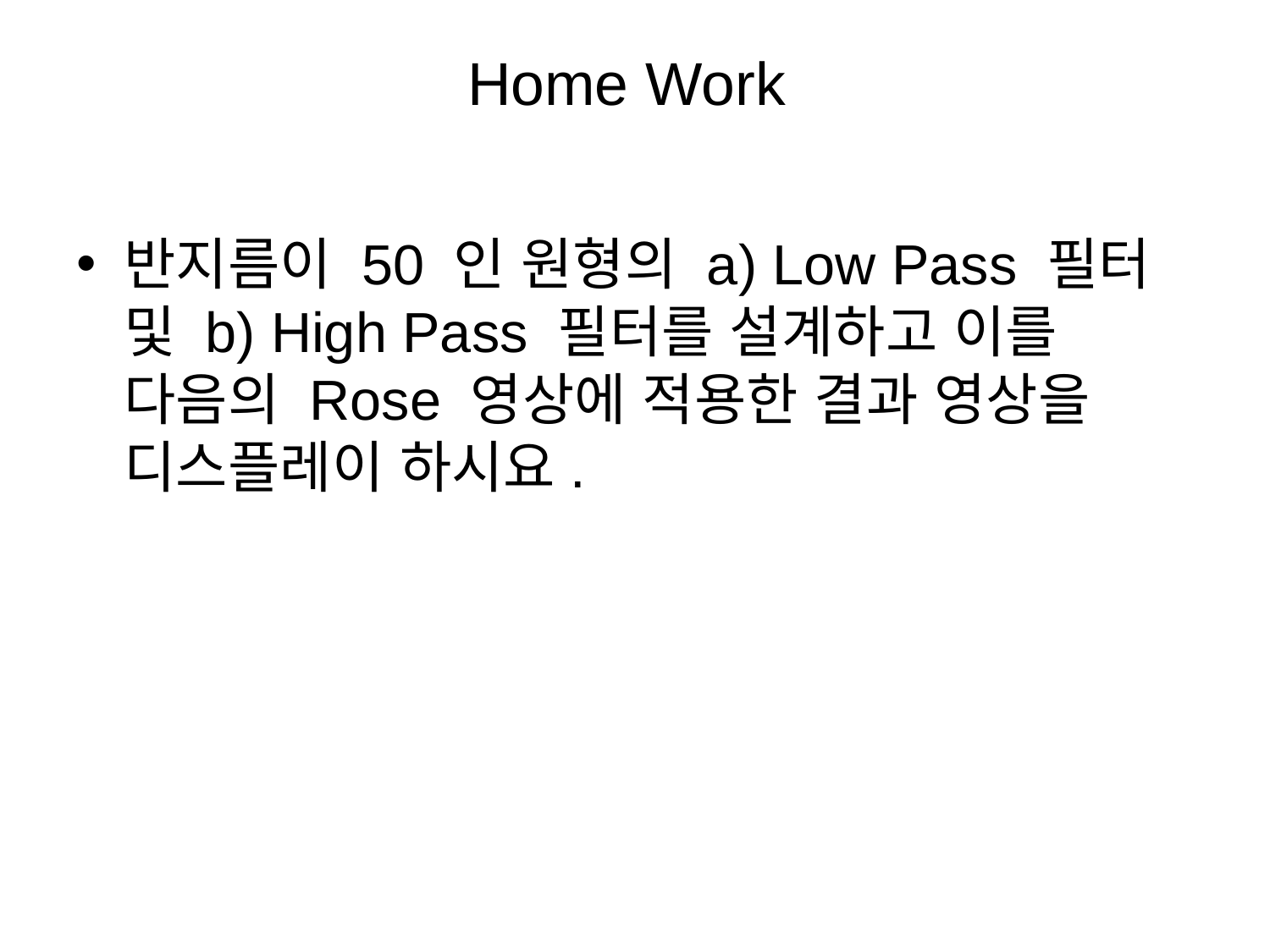

# Home Work
반지름이 50 인 원형의 a) Low Pass 필터 및 b) High Pass 필터를 설계하고 이를 다음의 Rose 영상에 적용한 결과 영상을 디스플레이 하시요.